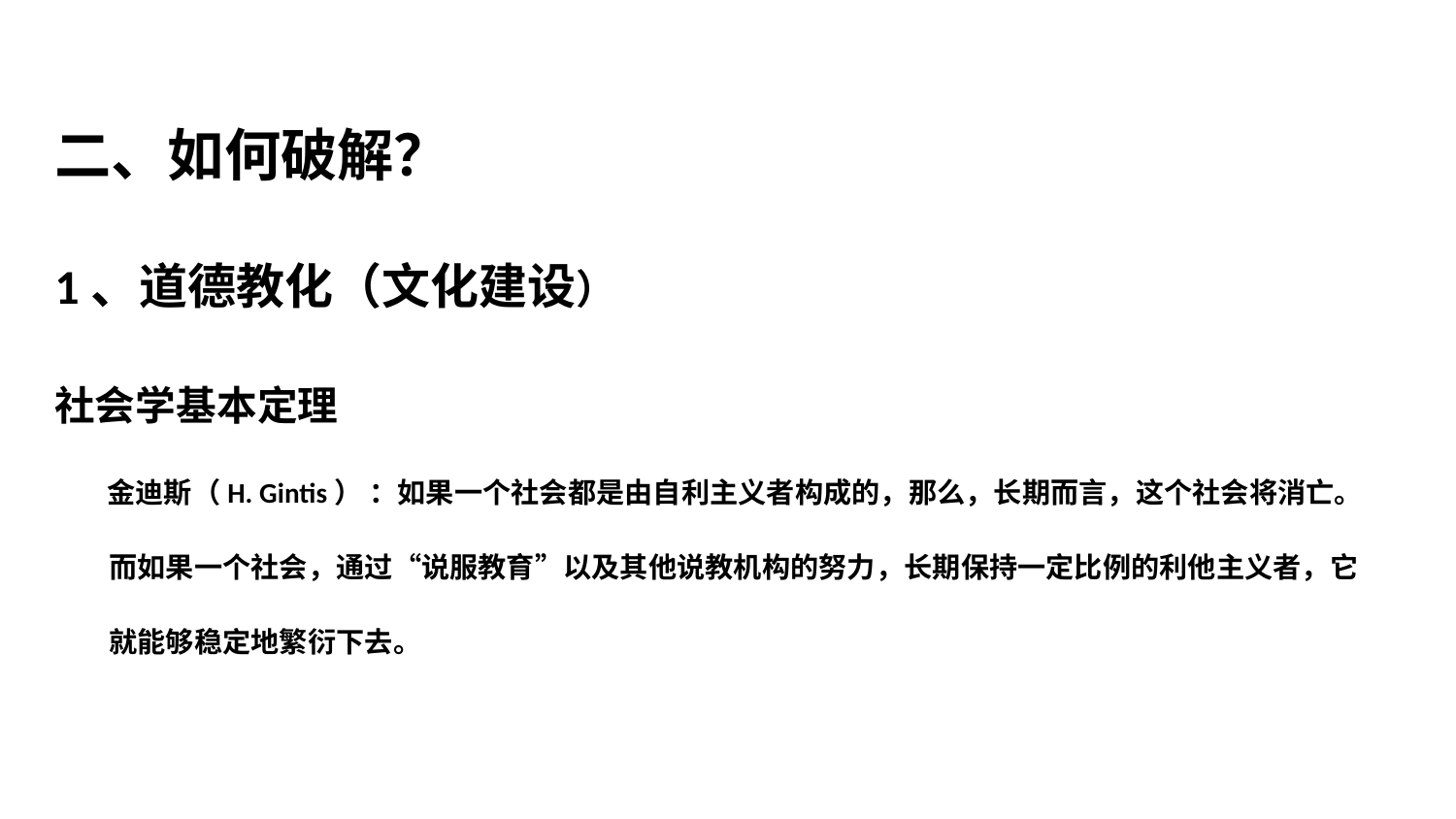

二、如何破解？
1、道德教化（文化建设）
社会学基本定理
       金迪斯（H. Gintis） ：如果一个社会都是由自利主义者构成的，那么，长期而言，这个社会将消亡。而如果一个社会，通过“说服教育”以及其他说教机构的努力，长期保持一定比例的利他主义者，它就能够稳定地繁衍下去。